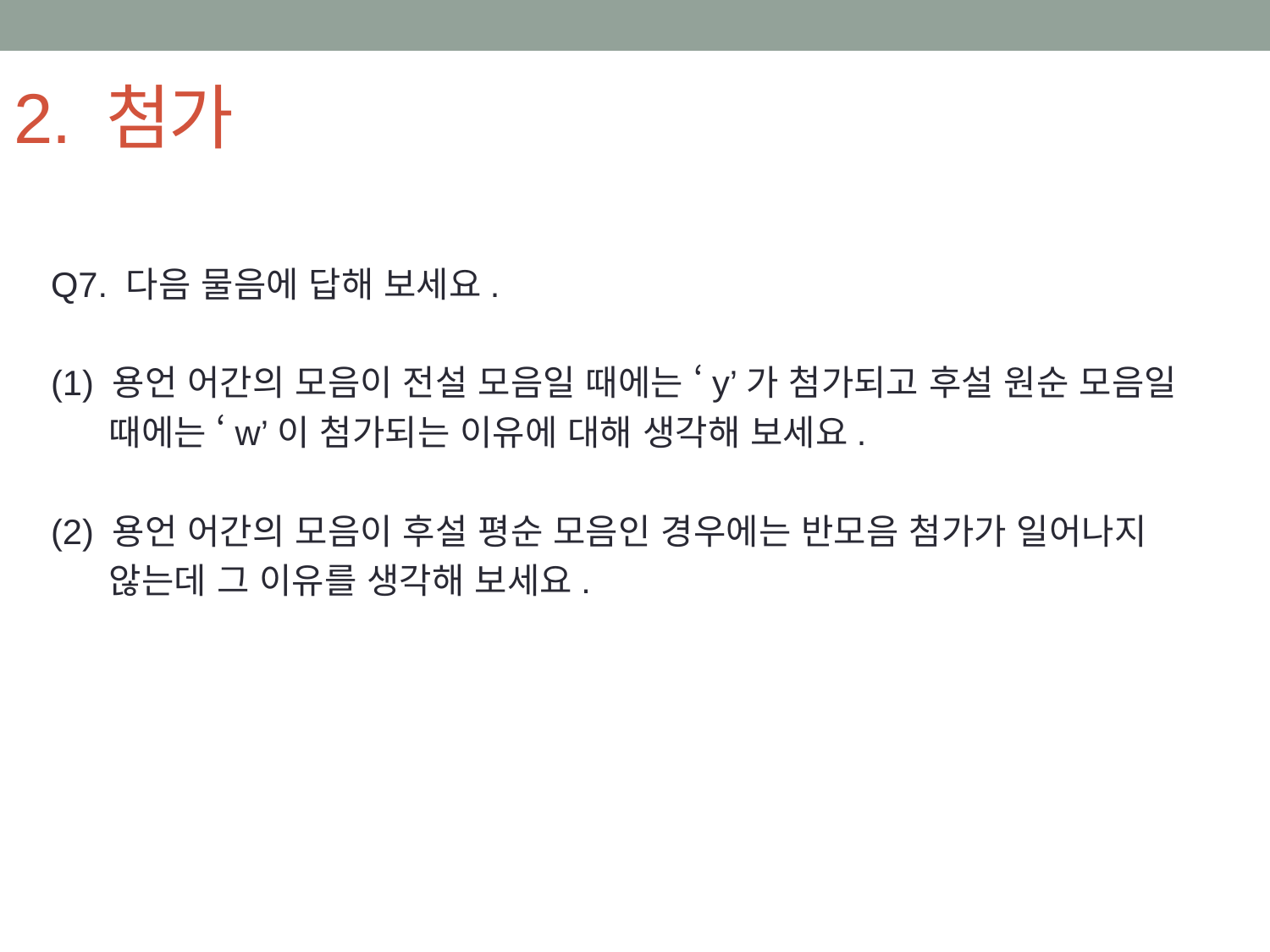

# 2. 첨가

Q7. 다음 물음에 답해 보세요.

(1) 용언 어간의 모음이 전설 모음일 때에는 ‘y’가 첨가되고 후설 원순 모음일
     때에는 ‘w’이 첨가되는 이유에 대해 생각해 보세요.

(2) 용언 어간의 모음이 후설 평순 모음인 경우에는 반모음 첨가가 일어나지
     않는데 그 이유를 생각해 보세요.